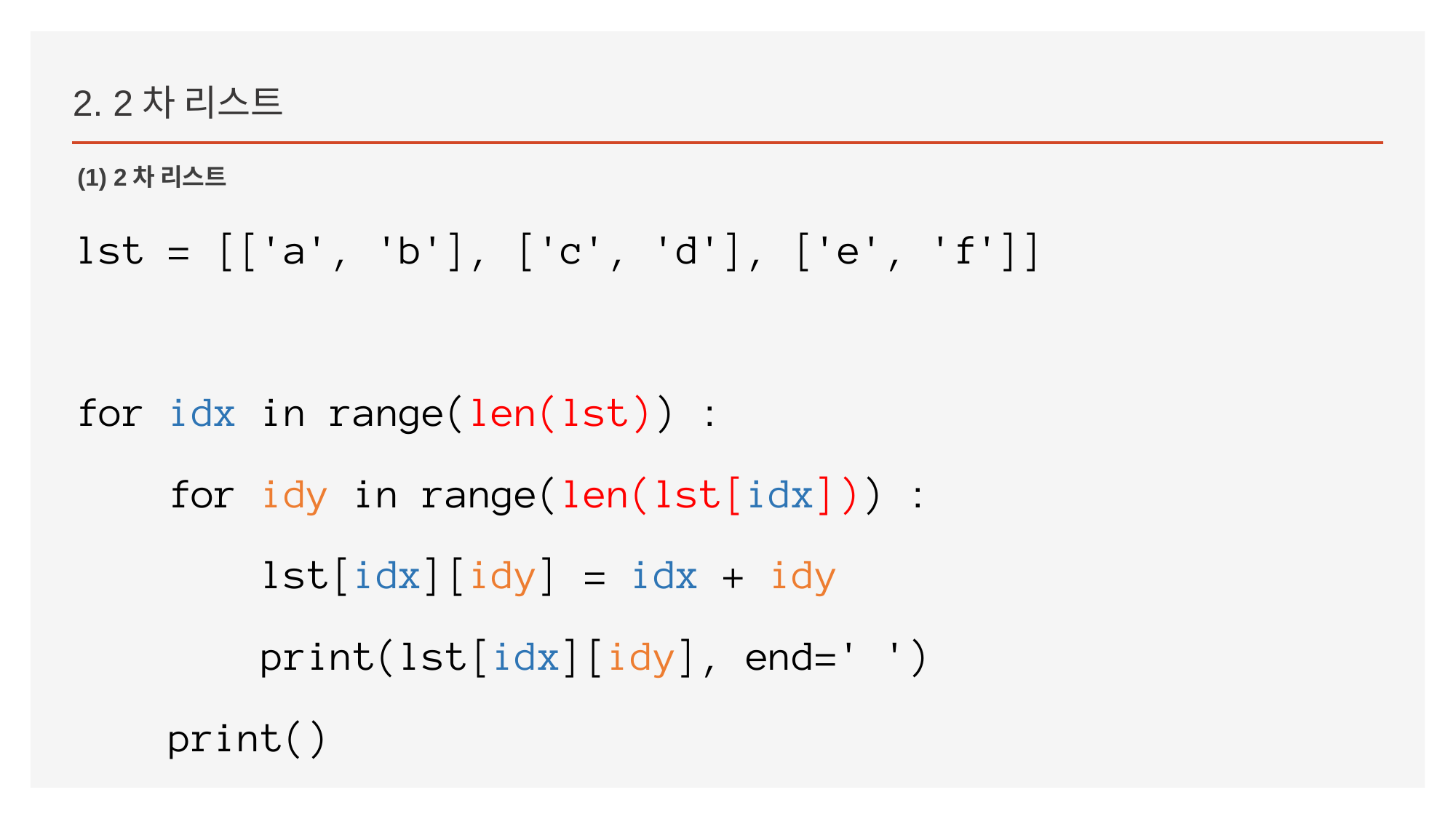

2. 2차 리스트
(1) 2차 리스트
lst = [['a', 'b'], ['c', 'd'], ['e', 'f']]

for idx in range(len(lst)) :
    for idy in range(len(lst[idx])) :
        lst[idx][idy] = idx + idy
        print(lst[idx][idy], end=' ')
    print()